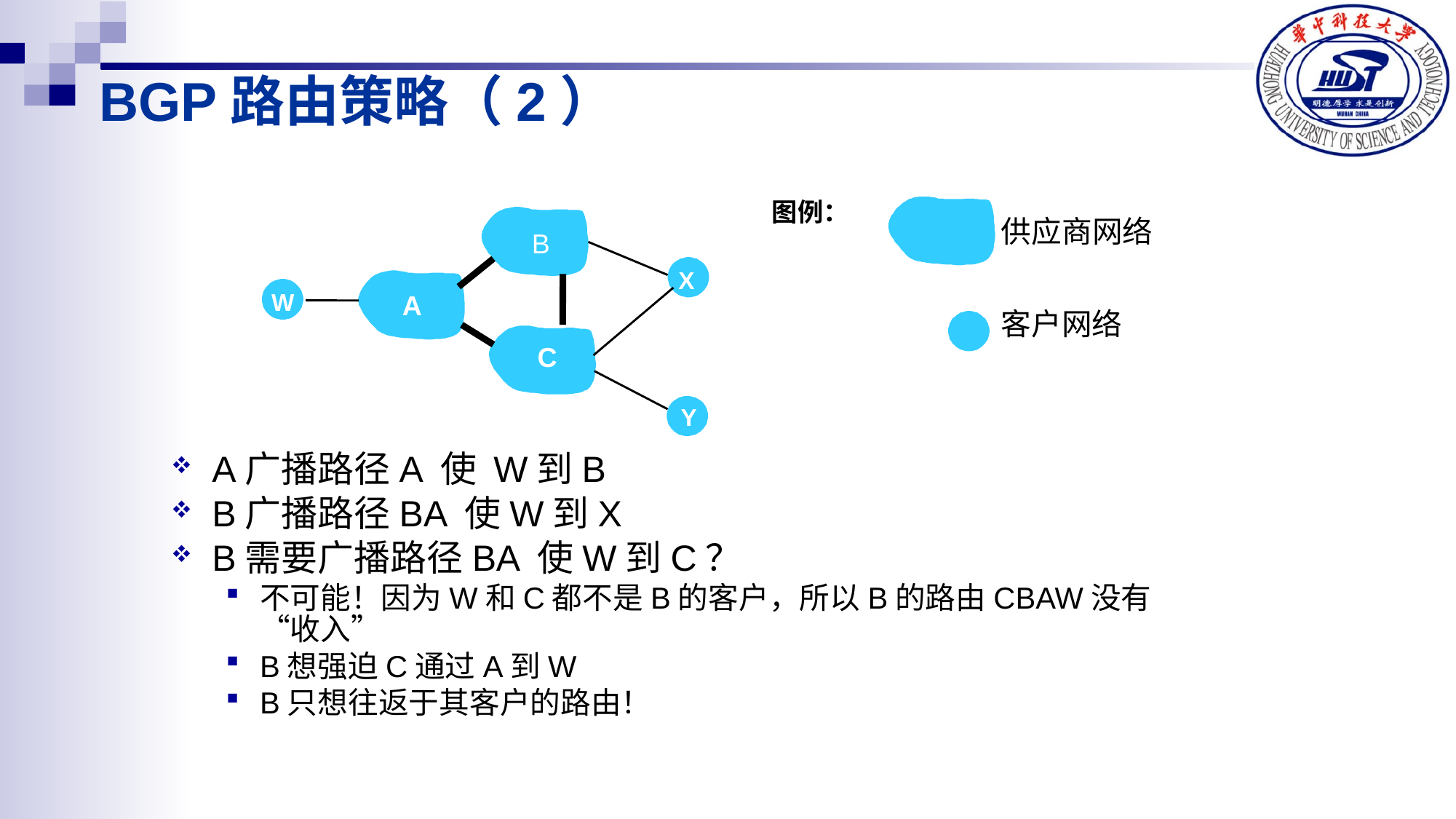

BGP路由策略（2）

图例：

供应商网络
B

X

W

A

客户网络

C

Y
A广播路径A 使 W到B
B广播路径BA 使W到X
B需要广播路径BA 使W到C？
不可能！因为W和C都不是B的客户，所以B的路由CBAW没有“收入”
B想强迫C通过A到W
B只想往返于其客户的路由！